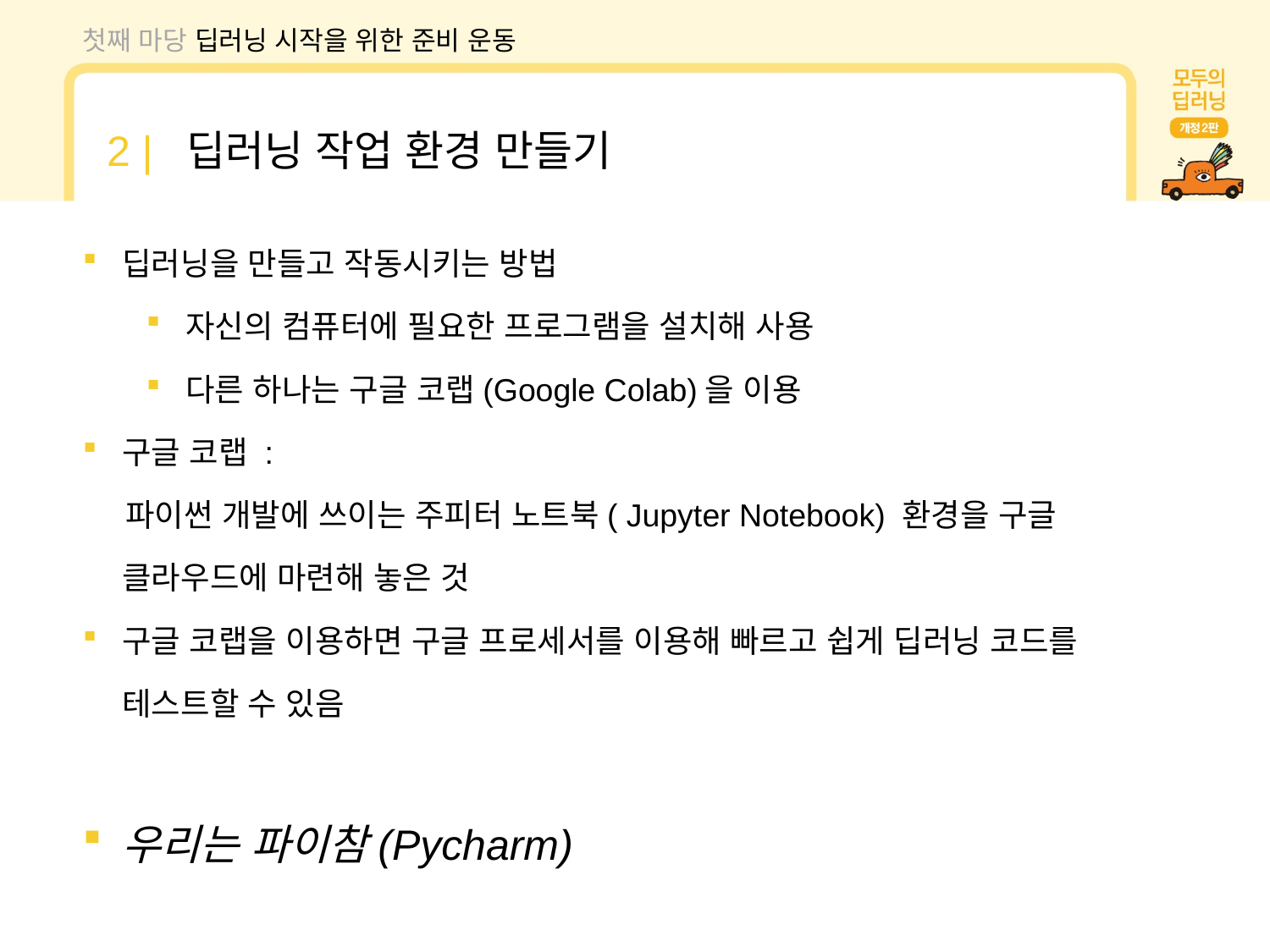

첫째 마당 딥러닝 시작을 위한 준비 운동
2 |  딥러닝 작업 환경 만들기
딥러닝을 만들고 작동시키는 방법
자신의 컴퓨터에 필요한 프로그램을 설치해 사용
다른 하나는 구글 코랩(Google Colab)을 이용
구글 코랩 :
    파이썬 개발에 쓰이는 주피터 노트북( Jupyter Notebook) 환경을 구글 클라우드에 마련해 놓은 것
구글 코랩을 이용하면 구글 프로세서를 이용해 빠르고 쉽게 딥러닝 코드를 테스트할 수 있음

우리는 파이참(Pycharm)